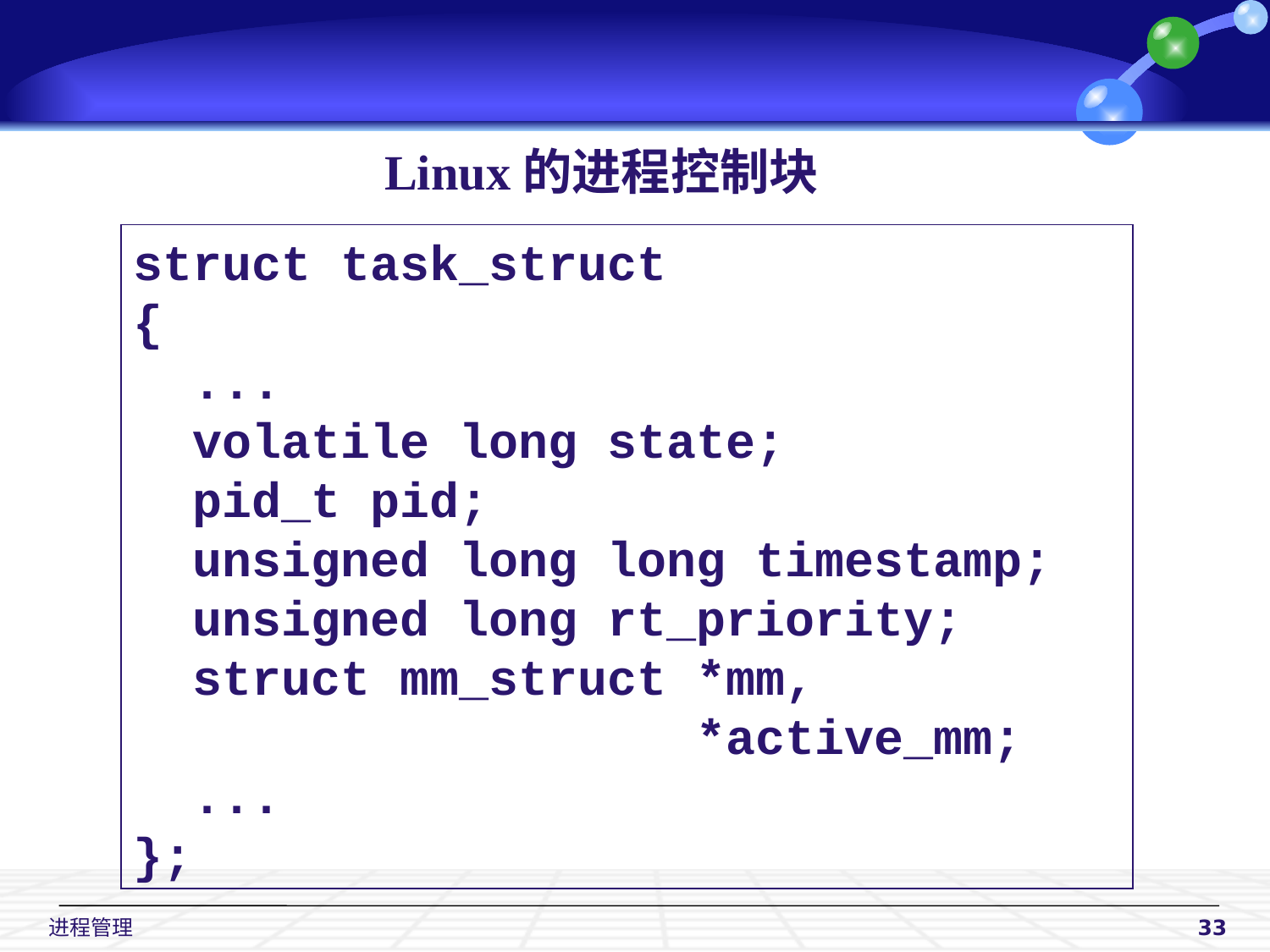

Linux的进程控制块
struct task_struct
{
  ...
  volatile long state;
  pid_t pid;
  unsigned long long timestamp;
  unsigned long rt_priority;
  struct mm_struct *mm,
                   *active_mm;
  ...
};
   进程管理
33